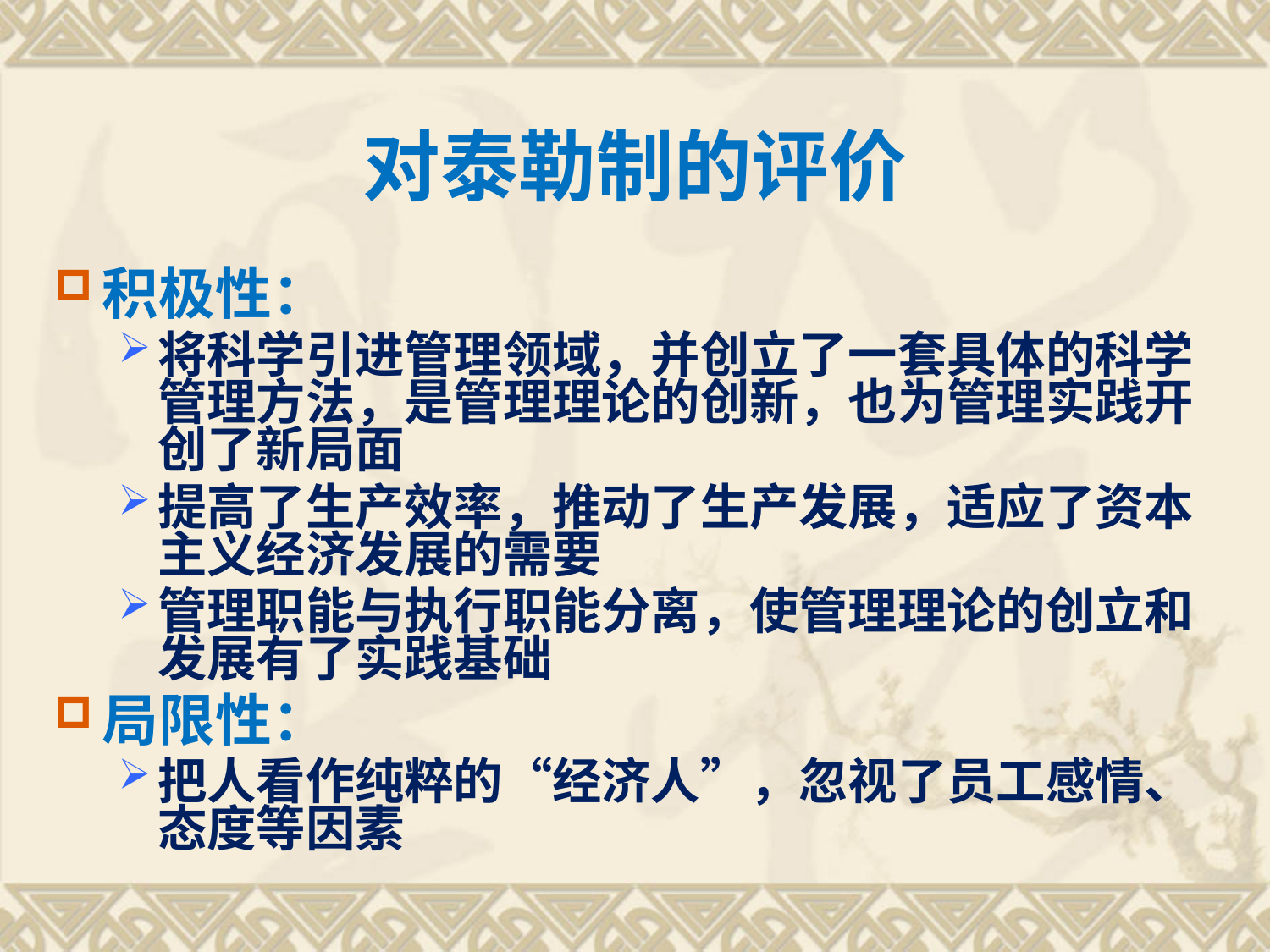

# 对泰勒制的评价
积极性：
将科学引进管理领域，并创立了一套具体的科学管理方法，是管理理论的创新，也为管理实践开创了新局面
提高了生产效率，推动了生产发展，适应了资本主义经济发展的需要
管理职能与执行职能分离，使管理理论的创立和发展有了实践基础
局限性：
把人看作纯粹的“经济人”，忽视了员工感情、态度等因素